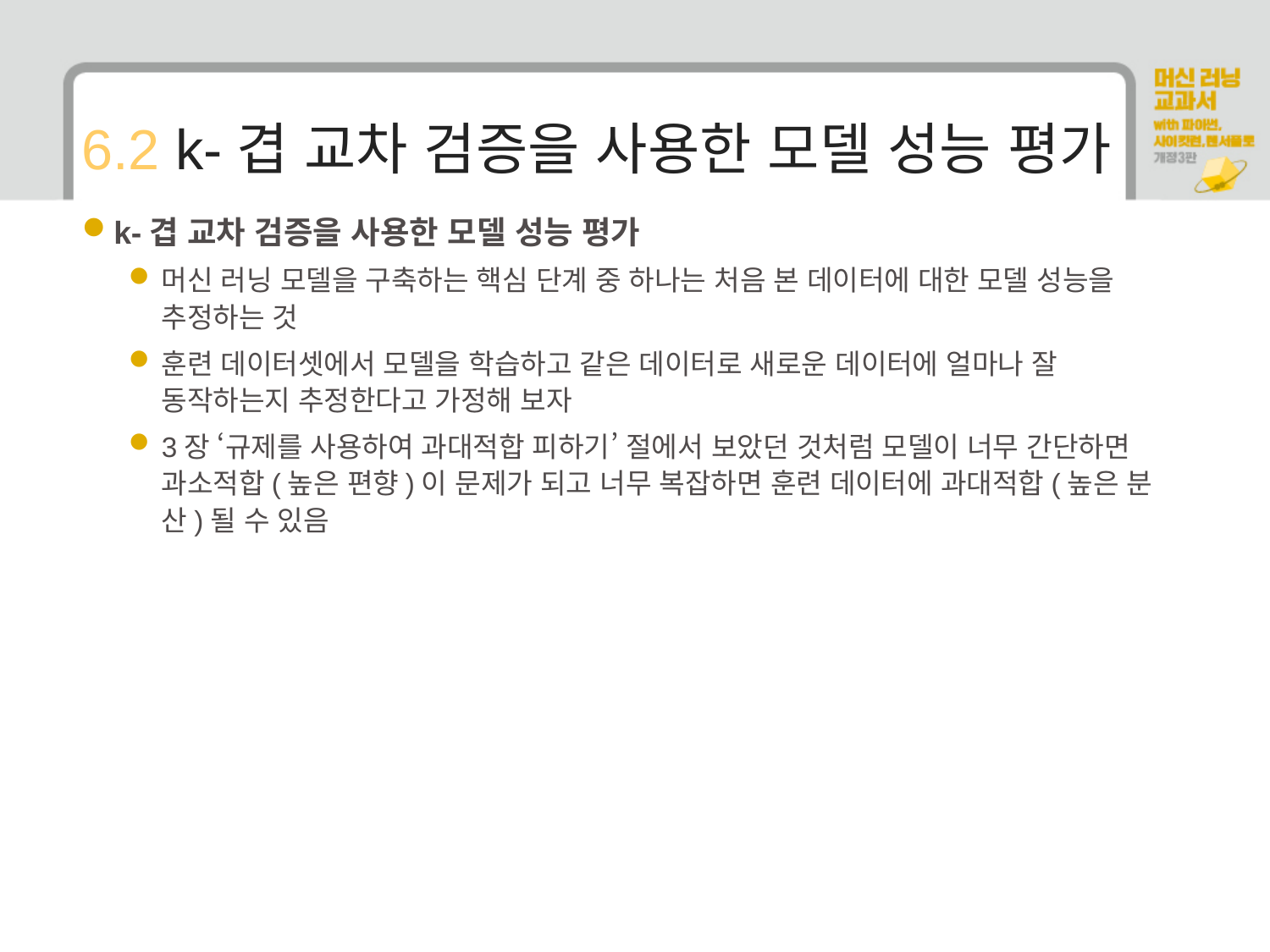

# 6.2 k-겹 교차 검증을 사용한 모델 성능 평가
k-겹 교차 검증을 사용한 모델 성능 평가
머신 러닝 모델을 구축하는 핵심 단계 중 하나는 처음 본 데이터에 대한 모델 성능을 추정하는 것
훈련 데이터셋에서 모델을 학습하고 같은 데이터로 새로운 데이터에 얼마나 잘 동작하는지 추정한다고 가정해 보자
3장 ‘규제를 사용하여 과대적합 피하기’ 절에서 보았던 것처럼 모델이 너무 간단하면 과소적합(높은 편향)이 문제가 되고 너무 복잡하면 훈련 데이터에 과대적합(높은 분산)될 수 있음